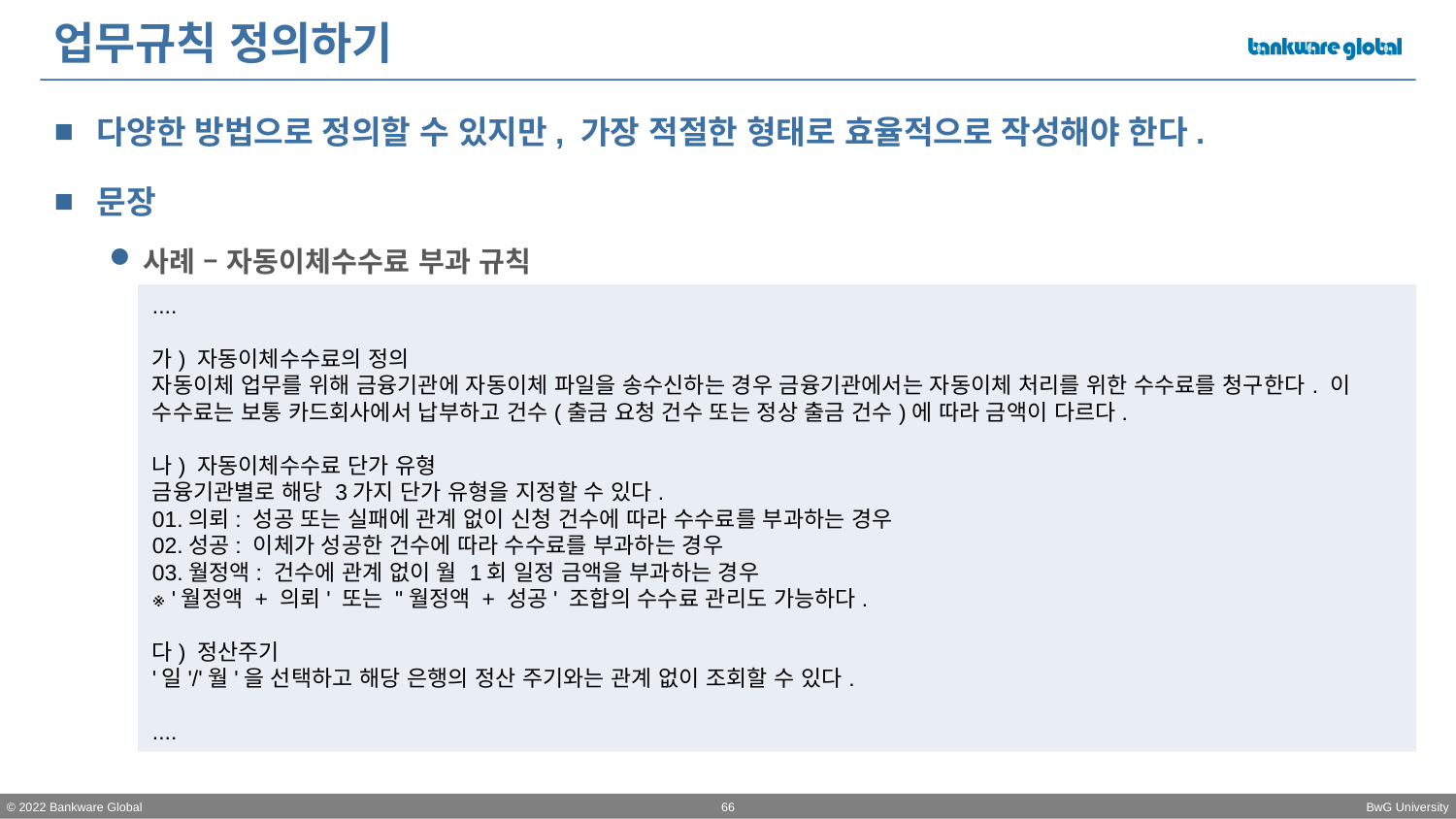

# 업무규칙 정의하기
다양한 방법으로 정의할 수 있지만, 가장 적절한 형태로 효율적으로 작성해야 한다.
문장
사례 – 자동이체수수료 부과 규칙

....

가) 자동이체수수료의 정의
자동이체 업무를 위해 금융기관에 자동이체 파일을 송수신하는 경우 금융기관에서는 자동이체 처리를 위한 수수료를 청구한다. 이 수수료는 보통 카드회사에서 납부하고 건수(출금 요청 건수 또는 정상 출금 건수)에 따라 금액이 다르다.

나) 자동이체수수료 단가 유형
금융기관별로 해당 3가지 단가 유형을 지정할 수 있다.
01.의뢰: 성공 또는 실패에 관계 없이 신청 건수에 따라 수수료를 부과하는 경우
02.성공: 이체가 성공한 건수에 따라 수수료를 부과하는 경우
03.월정액: 건수에 관계 없이 월 1회 일정 금액을 부과하는 경우
※ '월정액 + 의뢰' 또는 "월정액 + 성공' 조합의 수수료 관리도 가능하다.

다) 정산주기
'일'/'월'을 선택하고 해당 은행의 정산 주기와는 관계 없이 조회할 수 있다.

....
66